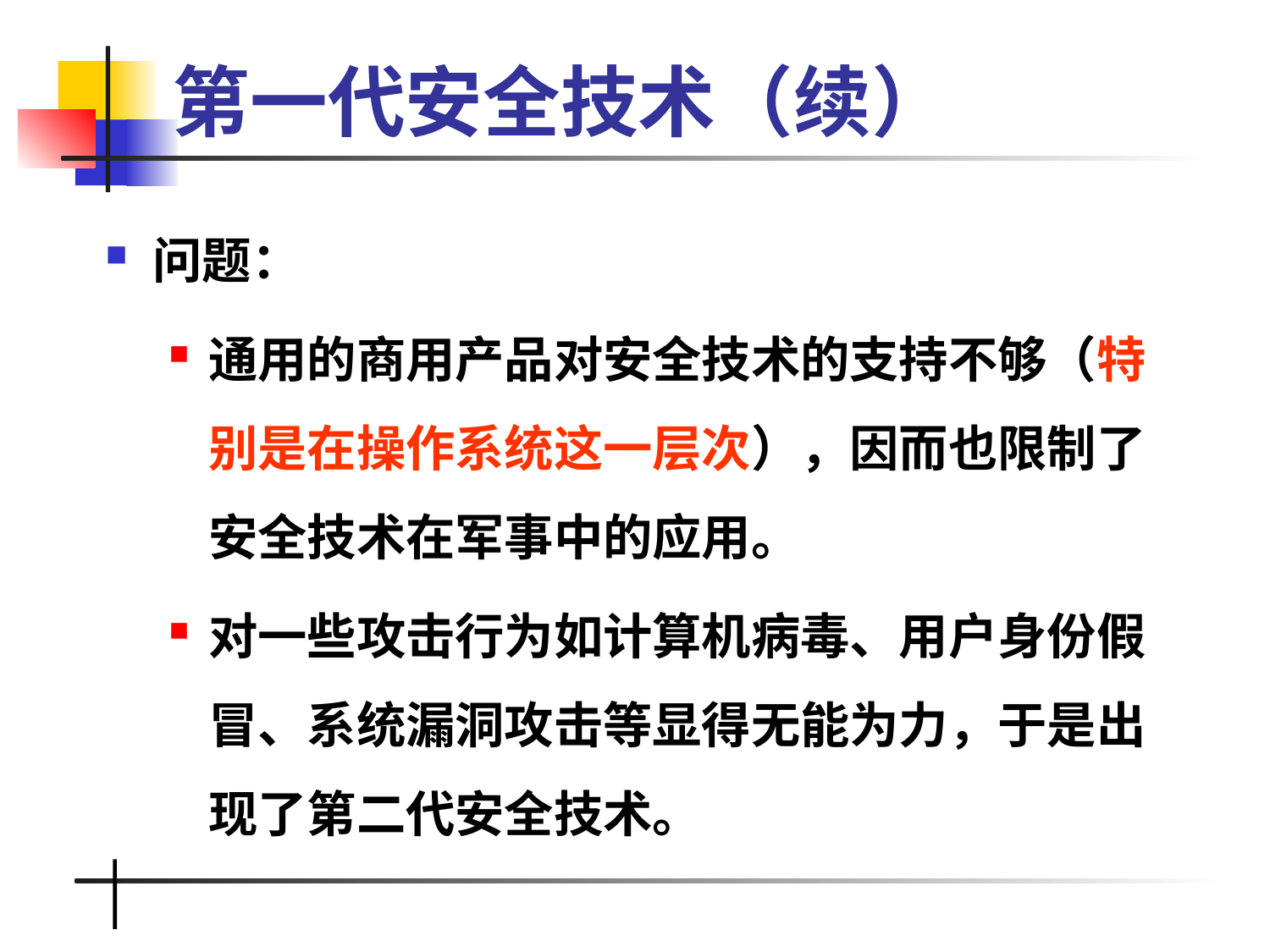

# 第一代安全技术（续）
问题：
通用的商用产品对安全技术的支持不够（特别是在操作系统这一层次），因而也限制了安全技术在军事中的应用。
对一些攻击行为如计算机病毒、用户身份假冒、系统漏洞攻击等显得无能为力，于是出现了第二代安全技术。